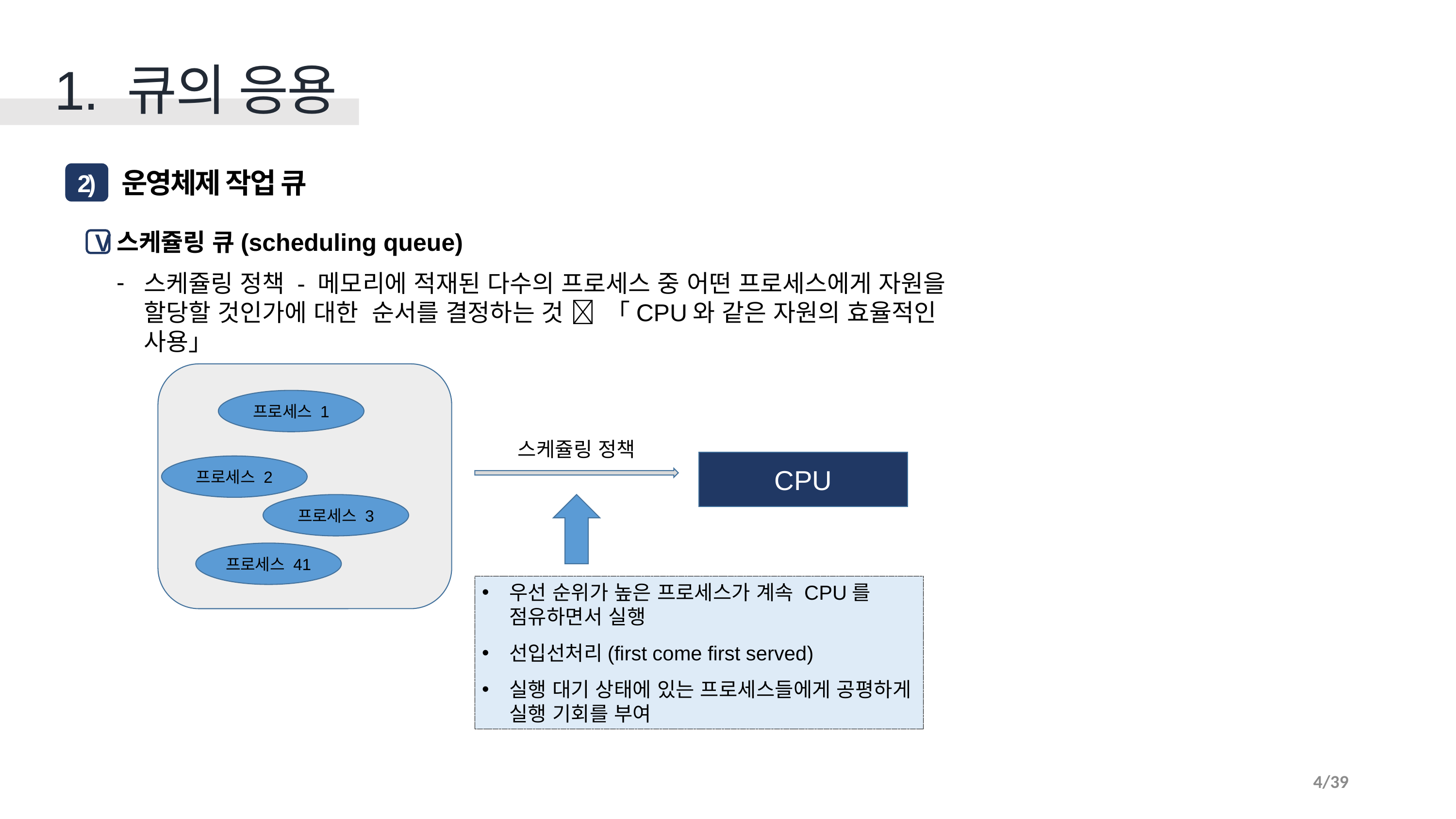

1. 큐의 응용

 운영체제 작업 큐
2)
스케쥴링 큐(scheduling queue)

스케쥴링 정책 - 메모리에 적재된 다수의 프로세스 중 어떤 프로세스에게 자원을 할당할 것인가에 대한  순서를 결정하는 것 ⇒  「CPU와 같은 자원의 효율적인 사용」

V

프로세스 1
스케쥴링 정책
CPU
프로세스 2

프로세스 3

프로세스 41
우선 순위가 높은 프로세스가 계속 CPU를
점유하면서 실행

선입선처리(first come first served)

실행 대기 상태에 있는 프로세스들에게 공평하게
실행 기회를 부여
4/39